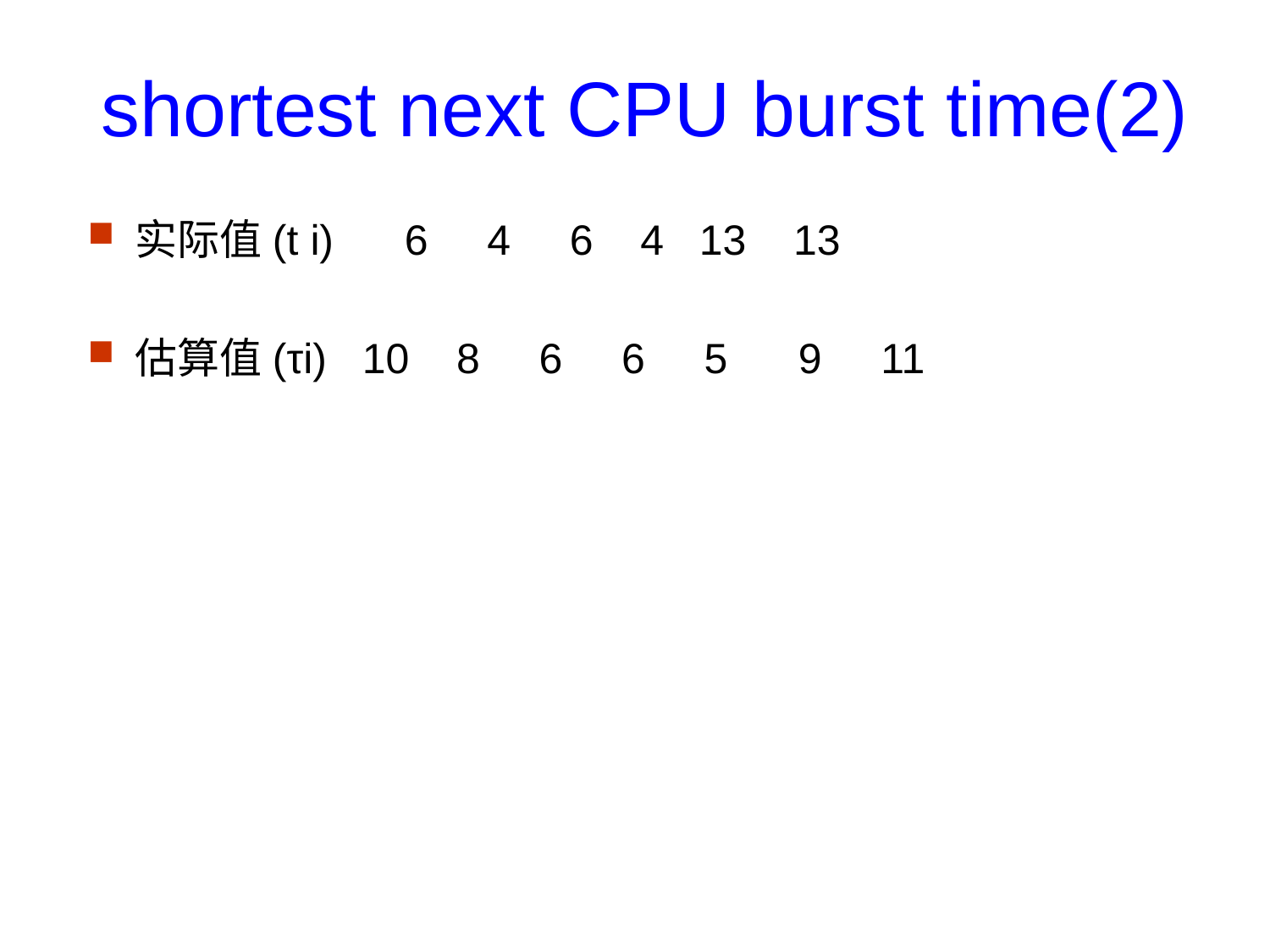

shortest next CPU burst time(2)
实际值(t i)      6     4     6    4   13    13

估算值(τi)   10    8     6     6     5      9     11